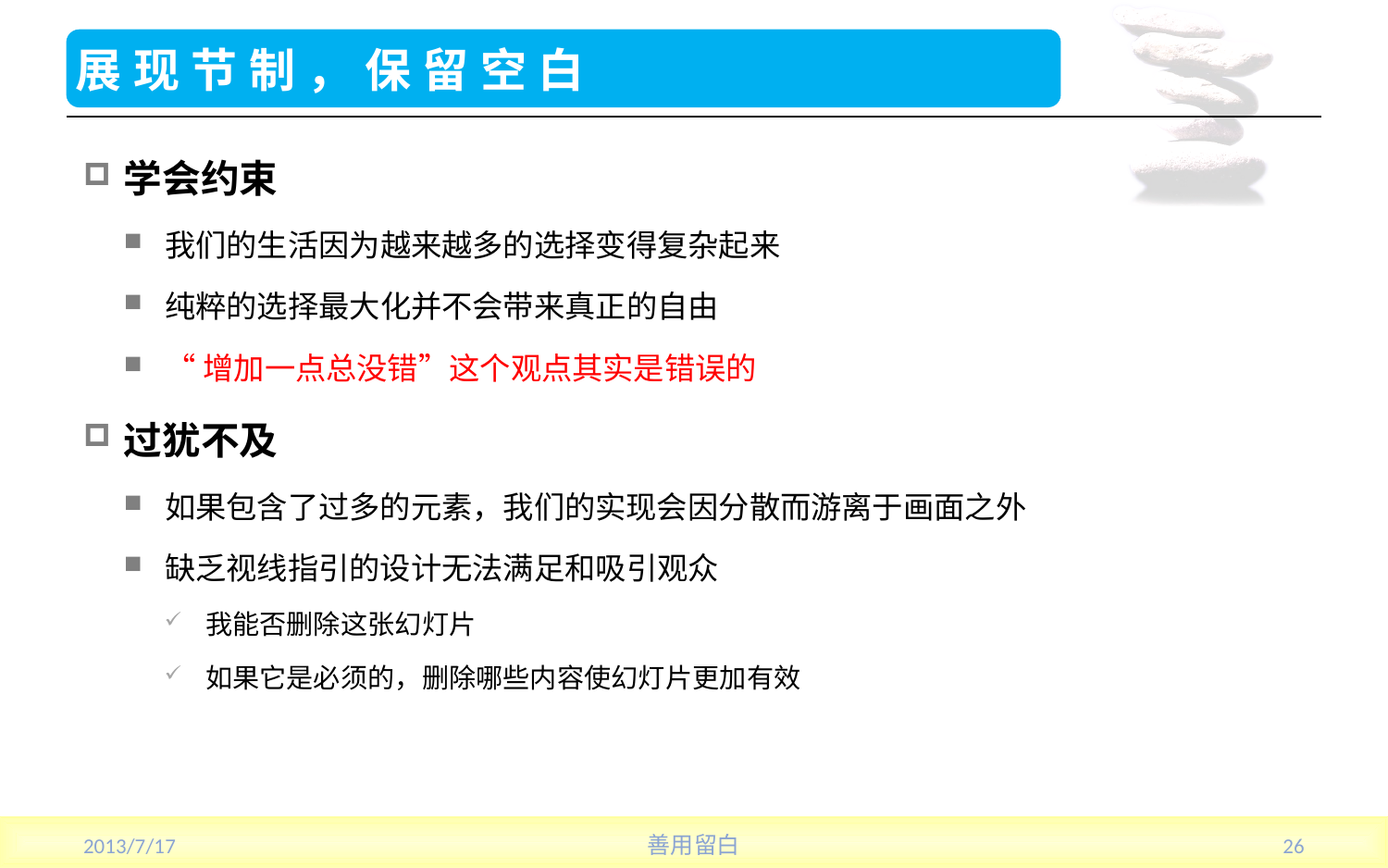

# 展现节制，保留空白
学会约束
我们的生活因为越来越多的选择变得复杂起来
纯粹的选择最大化并不会带来真正的自由
“增加一点总没错”这个观点其实是错误的
过犹不及
如果包含了过多的元素，我们的实现会因分散而游离于画面之外
缺乏视线指引的设计无法满足和吸引观众
我能否删除这张幻灯片
如果它是必须的，删除哪些内容使幻灯片更加有效
2013/7/17
善用留白
26